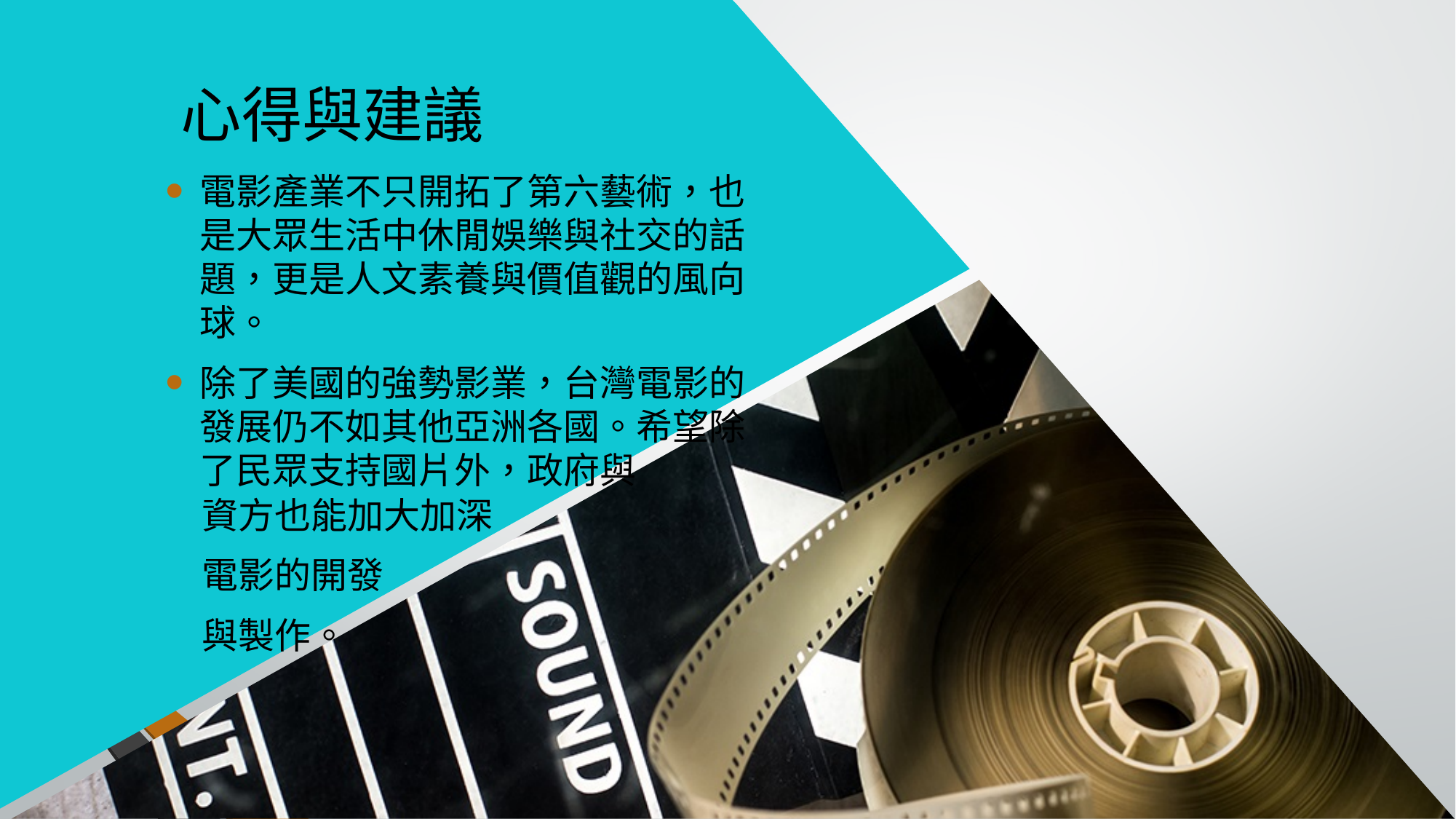

心得與建議
電影產業不只開拓了第六藝術，也是大眾生活中休閒娛樂與社交的話題，更是人文素養與價值觀的風向球。
除了美國的強勢影業，台灣電影的發展仍不如其他亞洲各國。希望除了民眾支持國片外，政府與

　資方也能加大加深
　電影的開發
　與製作。